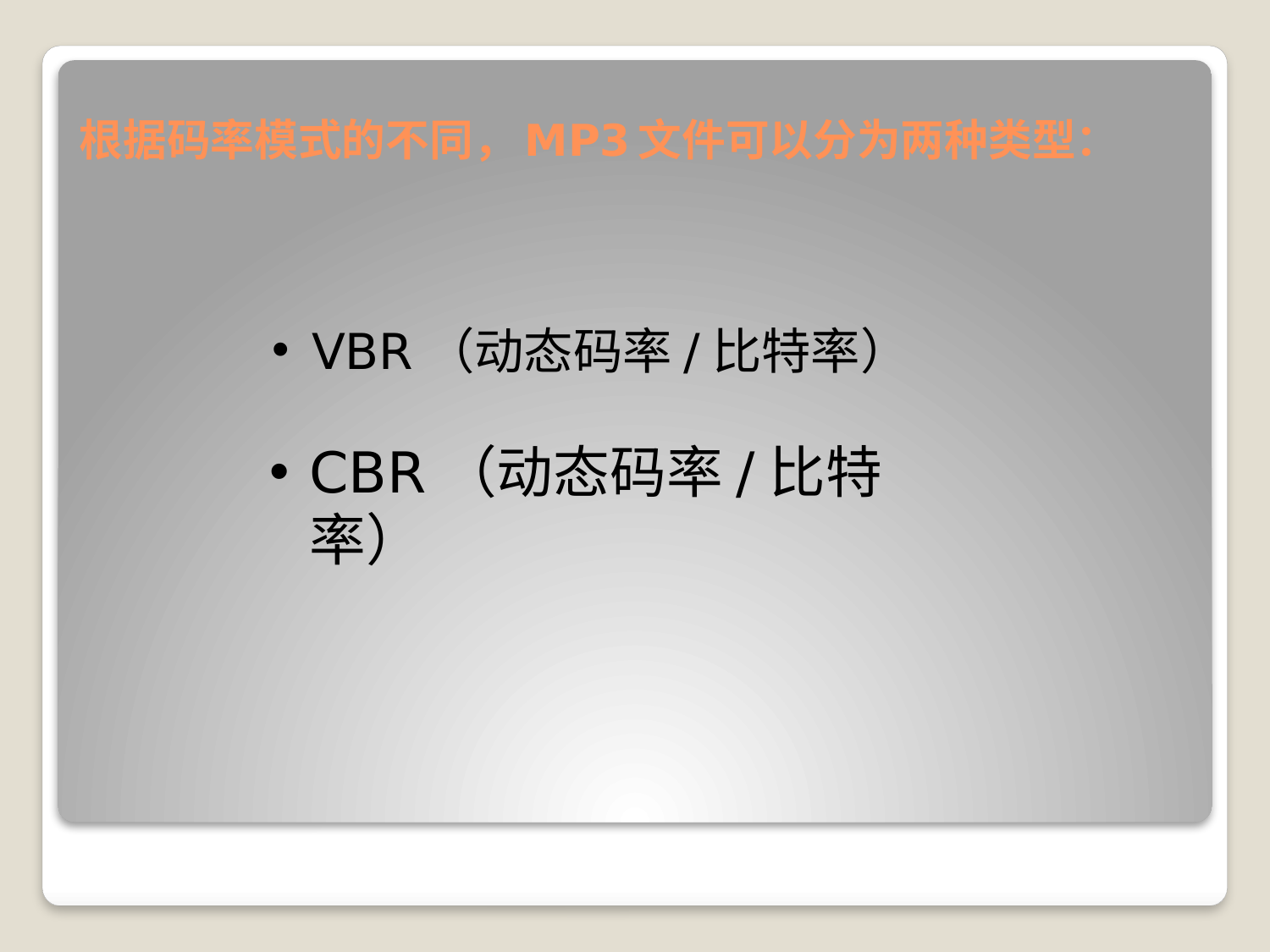

根据码率模式的不同，MP3文件可以分为两种类型：
VBR（动态码率/比特率）
CBR（动态码率/比特率）